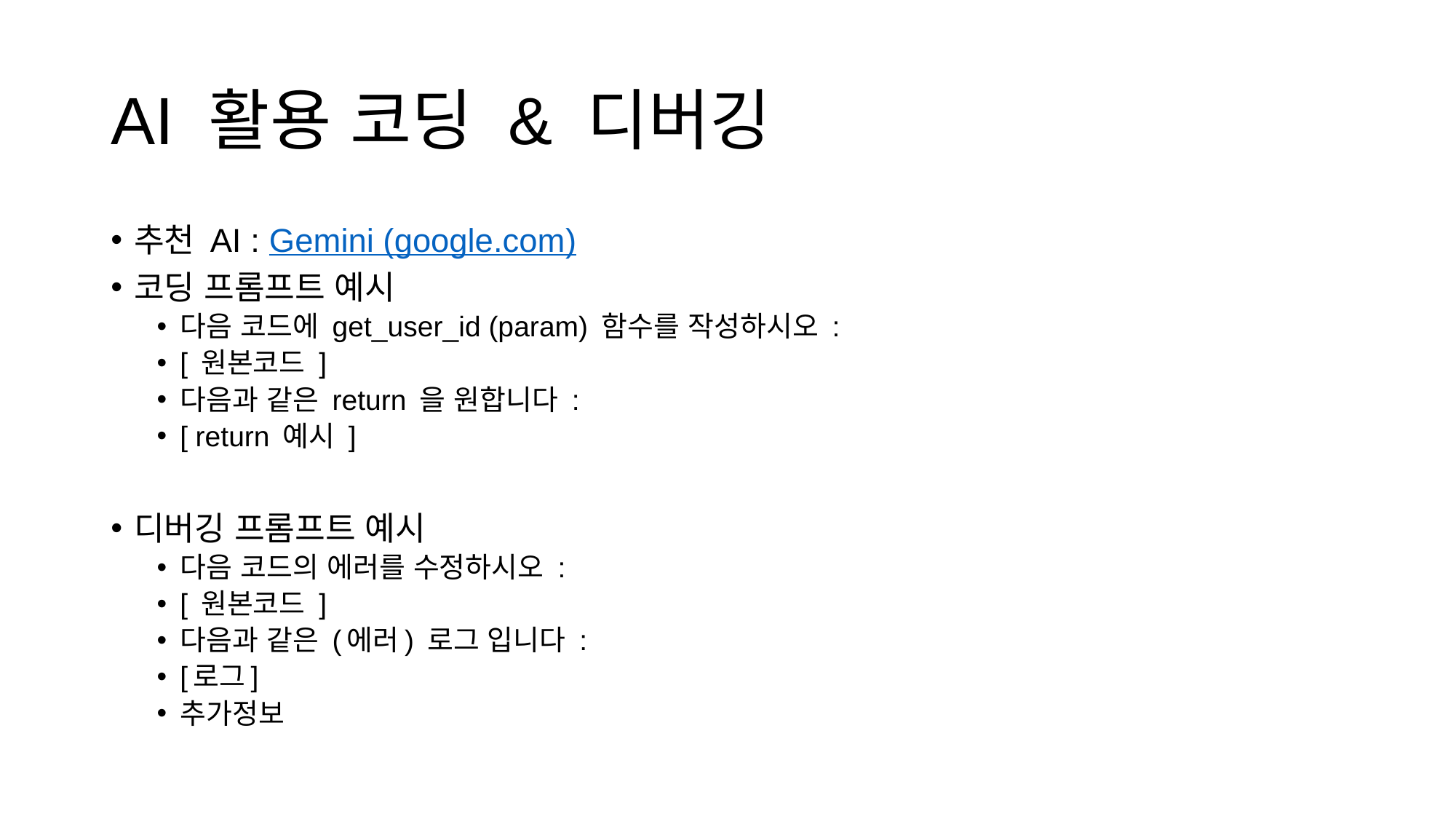

# AI 활용 코딩 & 디버깅
추천 AI : Gemini (google.com)
코딩 프롬프트 예시
다음 코드에 get_user_id (param) 함수를 작성하시오 :
[ 원본코드 ]
다음과 같은 return 을 원합니다 :
[ return 예시 ]

디버깅 프롬프트 예시
다음 코드의 에러를 수정하시오 :
[ 원본코드 ]
다음과 같은 (에러) 로그 입니다 :
[로그]
추가정보